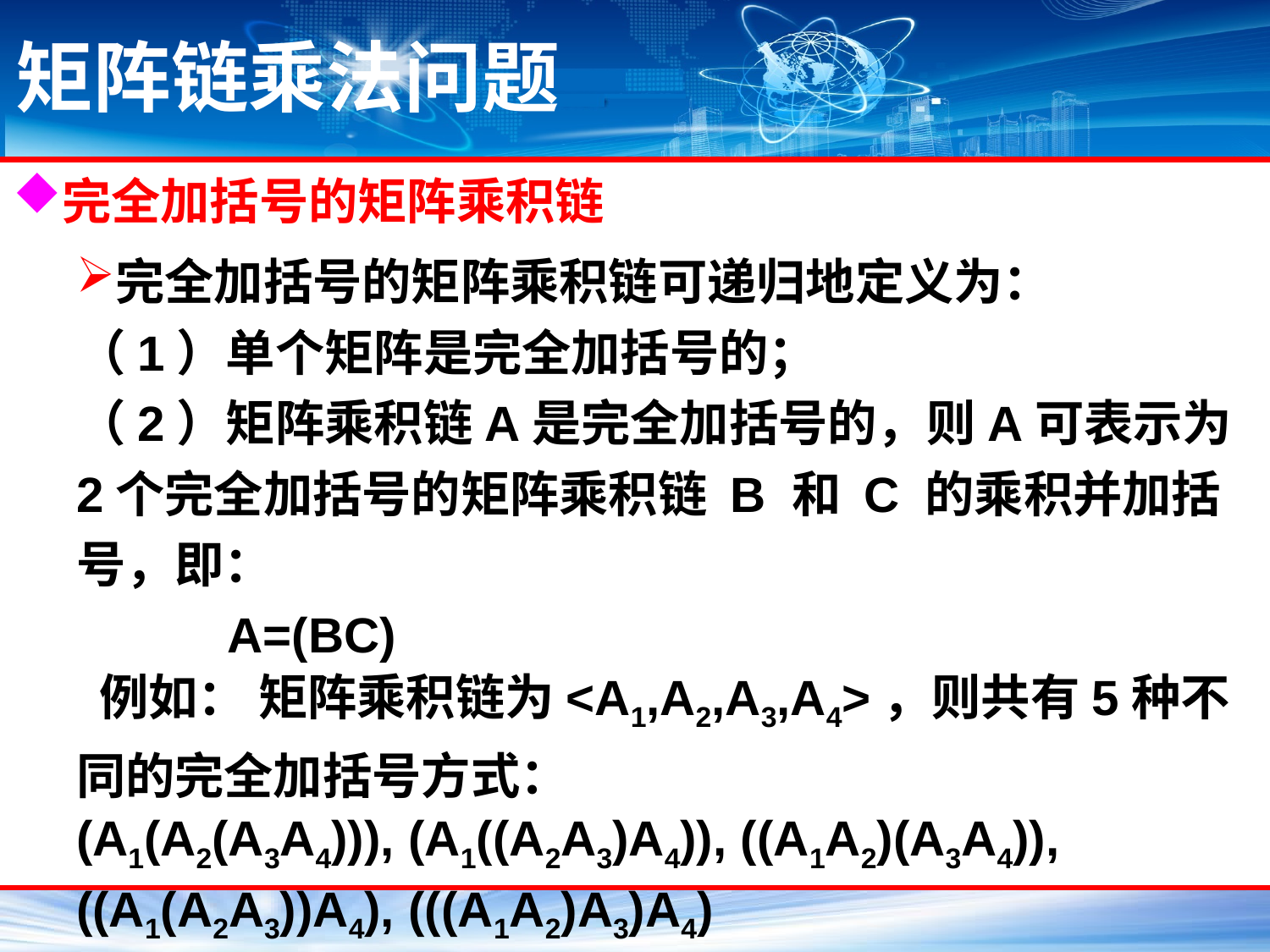

# 矩阵链乘法问题
完全加括号的矩阵乘积链
完全加括号的矩阵乘积链可递归地定义为：
（1）单个矩阵是完全加括号的；
（2）矩阵乘积链A是完全加括号的，则A可表示为2个完全加括号的矩阵乘积链 B 和 C 的乘积并加括号，即：
           A=(BC)
 例如： 矩阵乘积链为<A1,A2,A3,A4>，则共有5种不同的完全加括号方式：
(A1(A2(A3A4))), (A1((A2A3)A4)), ((A1A2)(A3A4)), ((A1(A2A3))A4), (((A1A2)A3)A4)